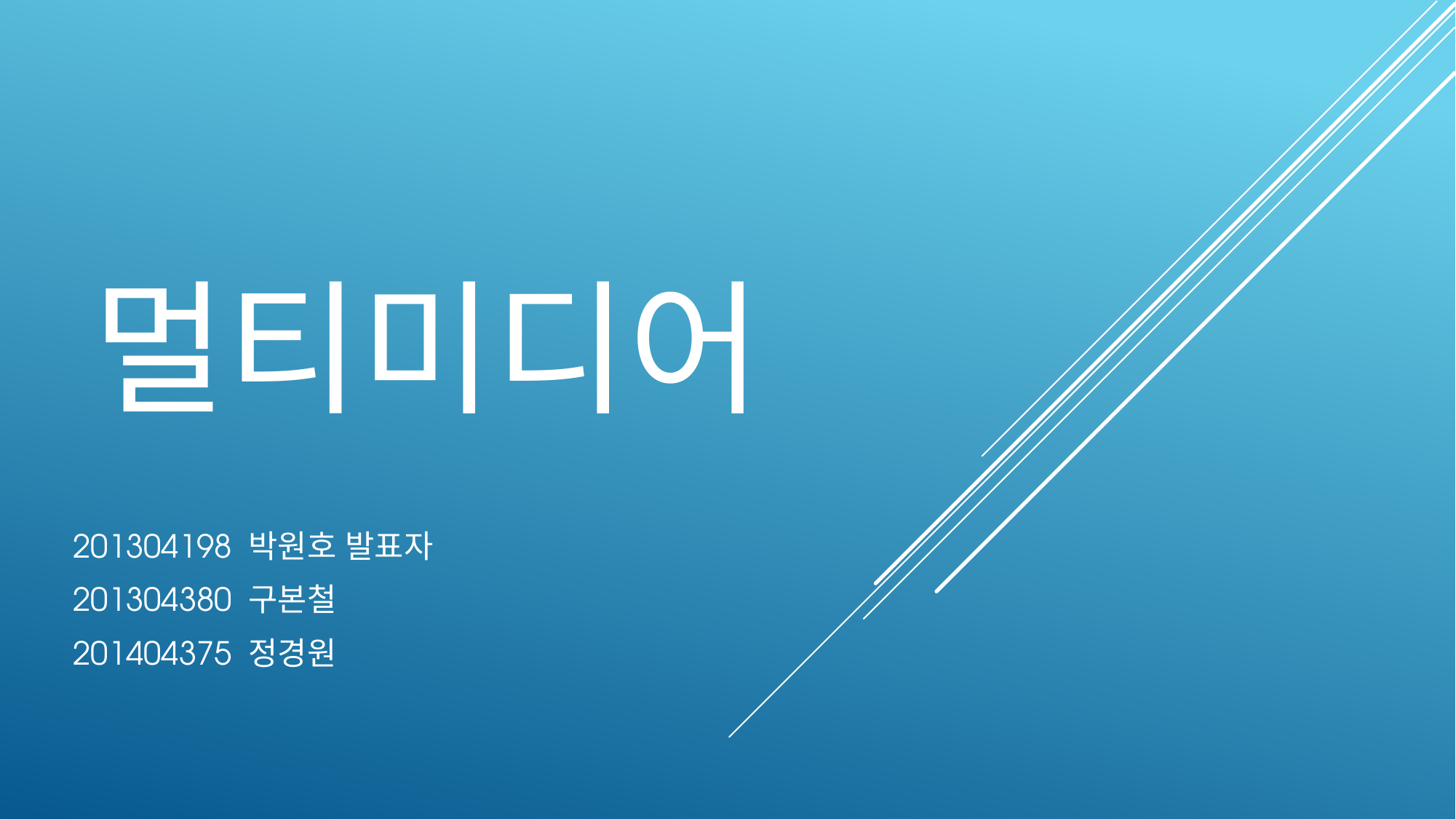

# 멀티미디어
201304198 박원호 발표자
201304380 구본철
201404375 정경원